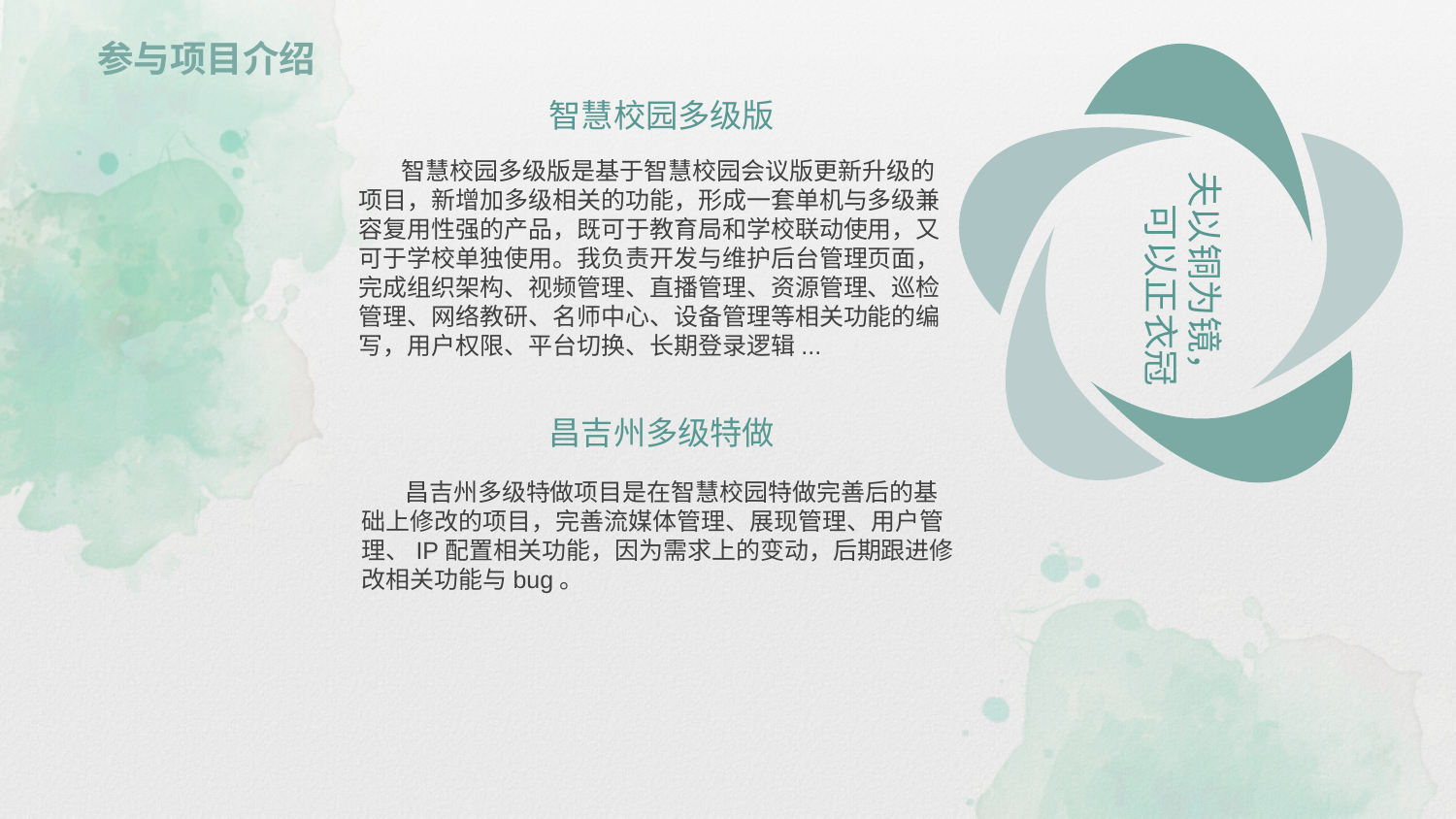

参与项目介绍

智慧校园多级版
       智慧校园多级版是基于智慧校园会议版更新升级的
项目，新增加多级相关的功能，形成一套单机与多级兼
容复用性强的产品，既可于教育局和学校联动使用，又
可于学校单独使用。我负责开发与维护后台管理页面，
完成组织架构、视频管理、直播管理、资源管理、巡检
管理、网络教研、名师中心、设备管理等相关功能的编
写，用户权限、平台切换、长期登录逻辑...
夫以铜为镜，
   可以正衣冠
昌吉州多级特做
       昌吉州多级特做项目是在智慧校园特做完善后的基
础上修改的项目，完善流媒体管理、展现管理、用户管
理、IP配置相关功能，因为需求上的变动，后期跟进修
改相关功能与bug。